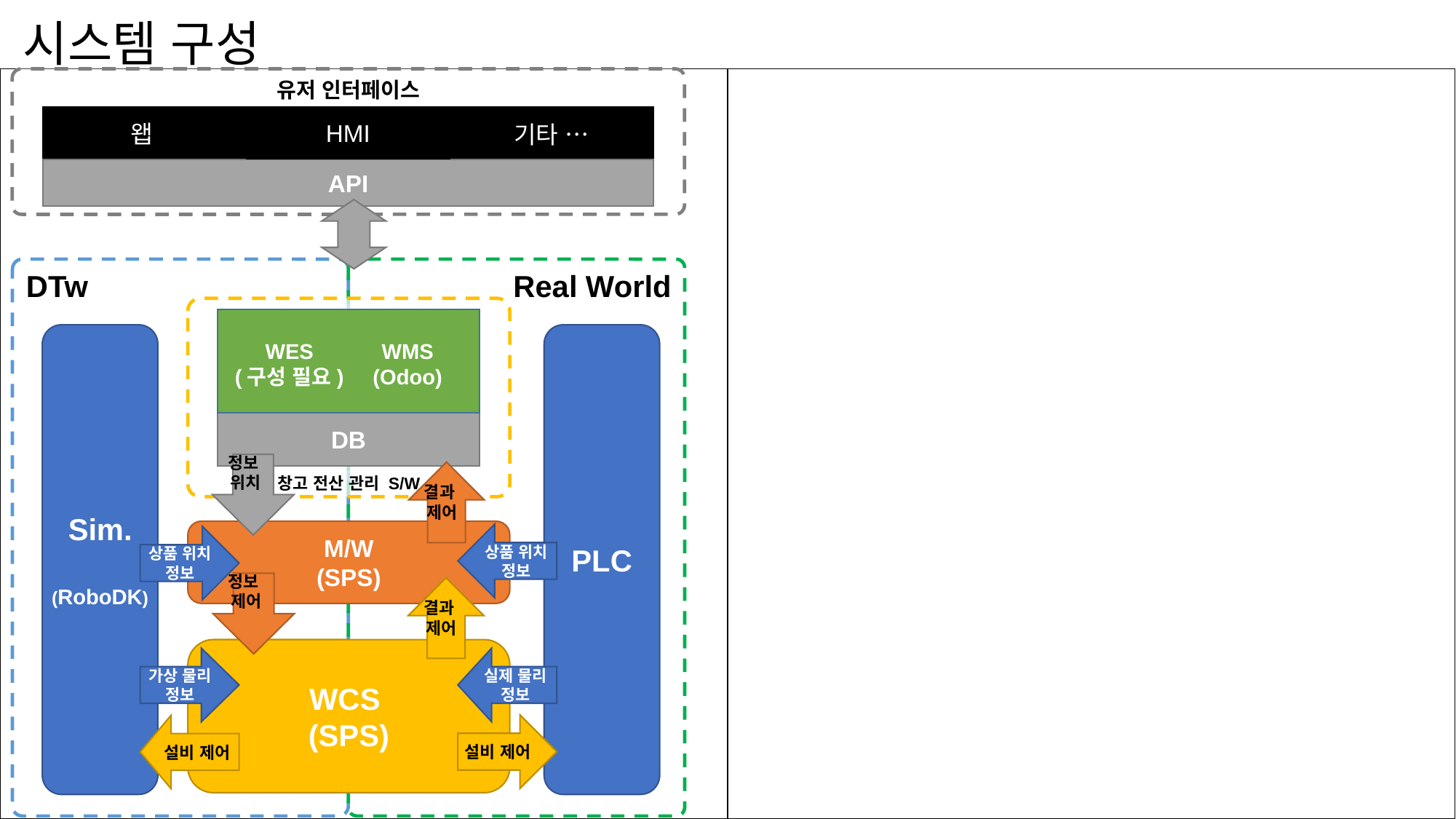

# 시스템 구성
|  |  |
| --- | --- |
유저 인터페이스
왭
HMI
기타 …
API

Real World
DTw
창고 전산 관리 S/W
DB
Sim.

(RoboDK)
PLC
위치
정보
제어
결과
M/W
(SPS)
상품 위치 정보
상품 위치 정보
제어
정보
제어
결과
WCS
(SPS)
가상 물리 정보
실제 물리 정보
설비 제어
설비 제어
WES
(구성 필요)
WMS
(Odoo)